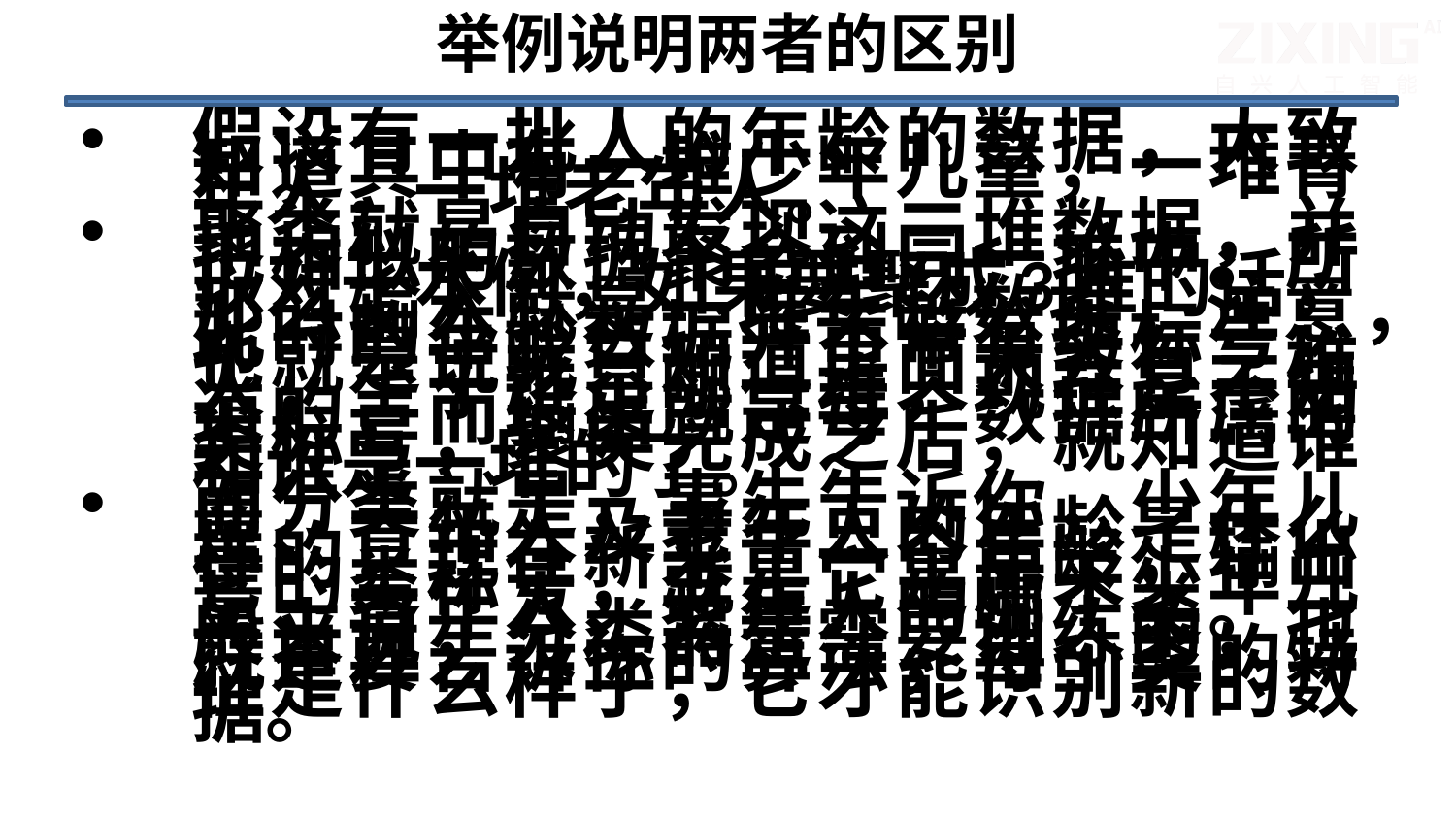

# 举例说明两者的区别

假设有一批人的年龄的数据，大致知道其中有一堆少年儿童，一堆青年人，一堆老年人。
聚类就是自动发现这三堆数据，并把相似的数据聚合到同一堆中。所以对于本例，如果要聚成3堆的话，那么输入就是一堆年龄数据，注意，此时的年龄数据并不带有类标号，也就是说我只知道里面大致有三堆人，至于谁是哪一堆，现在是不知道的，而输出就是每个数据所属的类标号，聚类完成之后，就知道谁和谁是一堆的了。
而分类就是，事先告诉你，少年儿童、青年人及老年人的年龄是什么样的，现在新来了一个年龄，输出它的类标号，就是它是属于少年儿童、青年人、老年人的哪个类。一般来说，分类器是需要训练的，也就是要告诉你的算法，每个类的特征是什么样子，它才能识别新的数据。